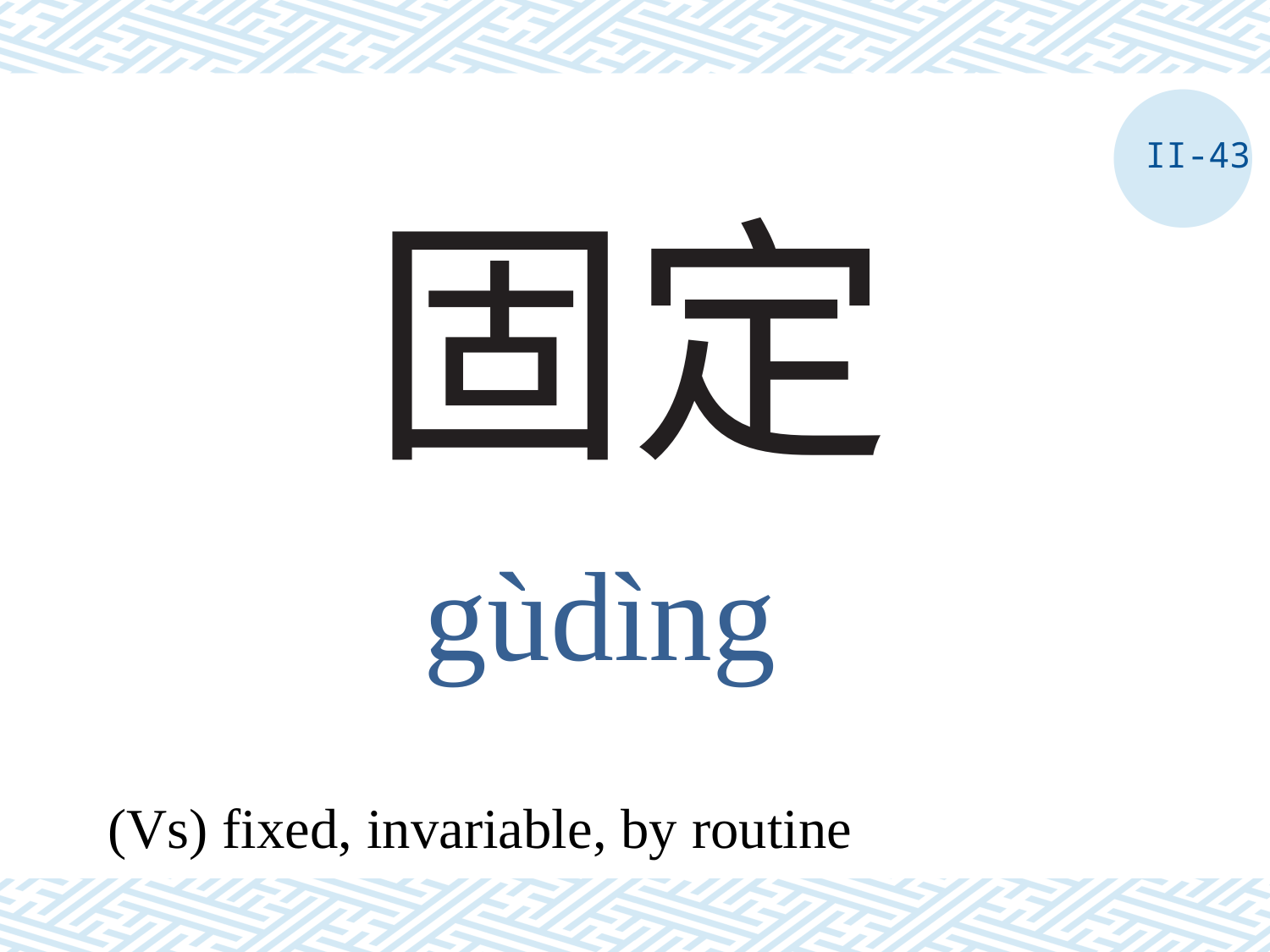

II-43

# 固定
gùdìng
(Vs) fixed, invariable, by routine